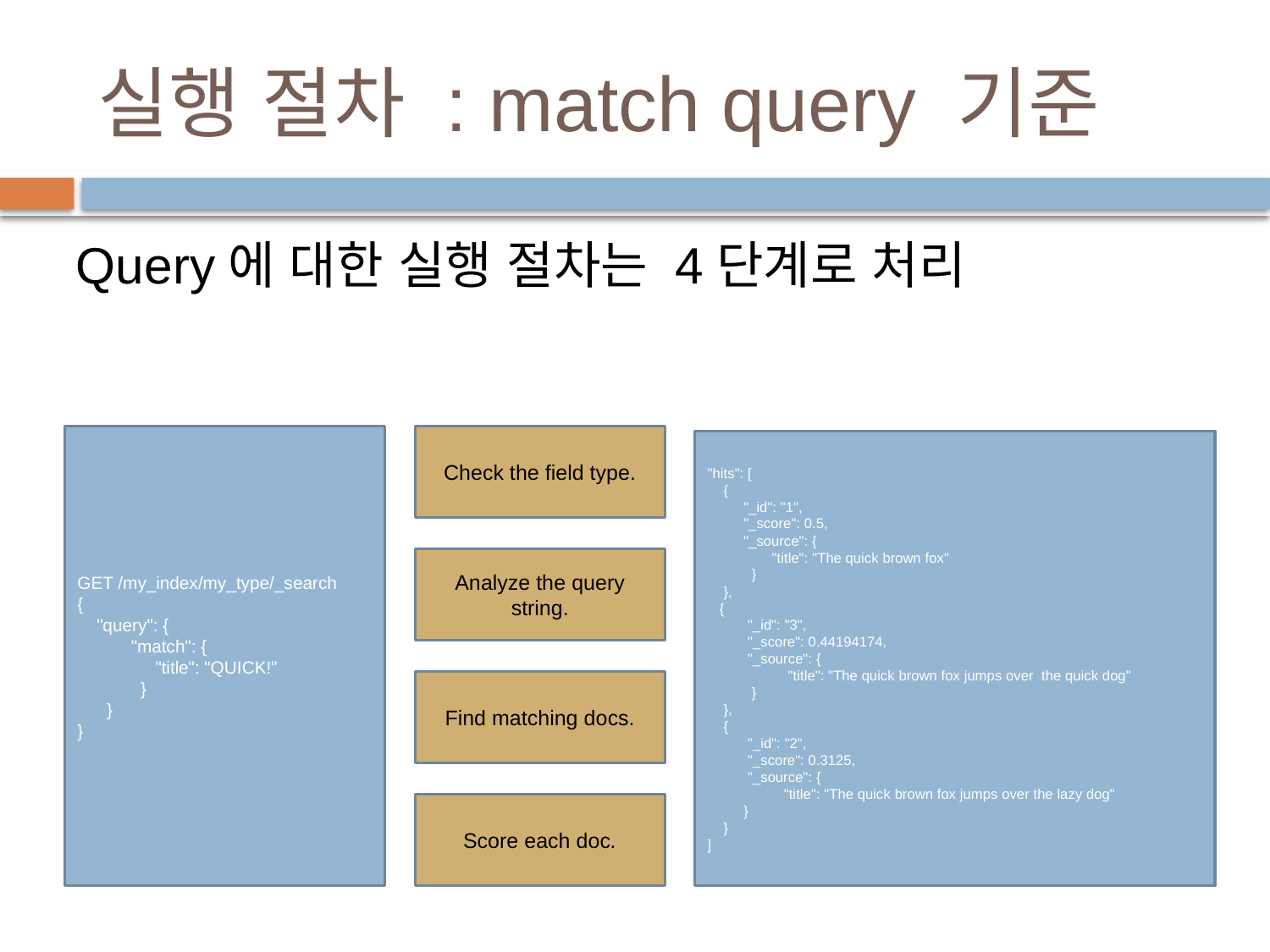

# 실행 절차 : match query 기준
Query에 대한 실행 절차는 4단계로 처리
GET /my_index/my_type/_search
{
    "query": {
           "match": {
                "title": "QUICK!"
             }
      }
}
Check the field type.
Analyze the query string.
Find matching docs.
Score each doc.
"hits": [
    {
         "_id": "1",
         "_score": 0.5,
         "_source": {
                "title": "The quick brown fox"
           }
    },
   {
          "_id": "3",
          "_score": 0.44194174,
          "_source": {
                    "title": "The quick brown fox jumps over  the quick dog"
           }
    },
    {
          "_id": "2",
          "_score": 0.3125,
          "_source": {
                   "title": "The quick brown fox jumps over the lazy dog"
         }
    }
]